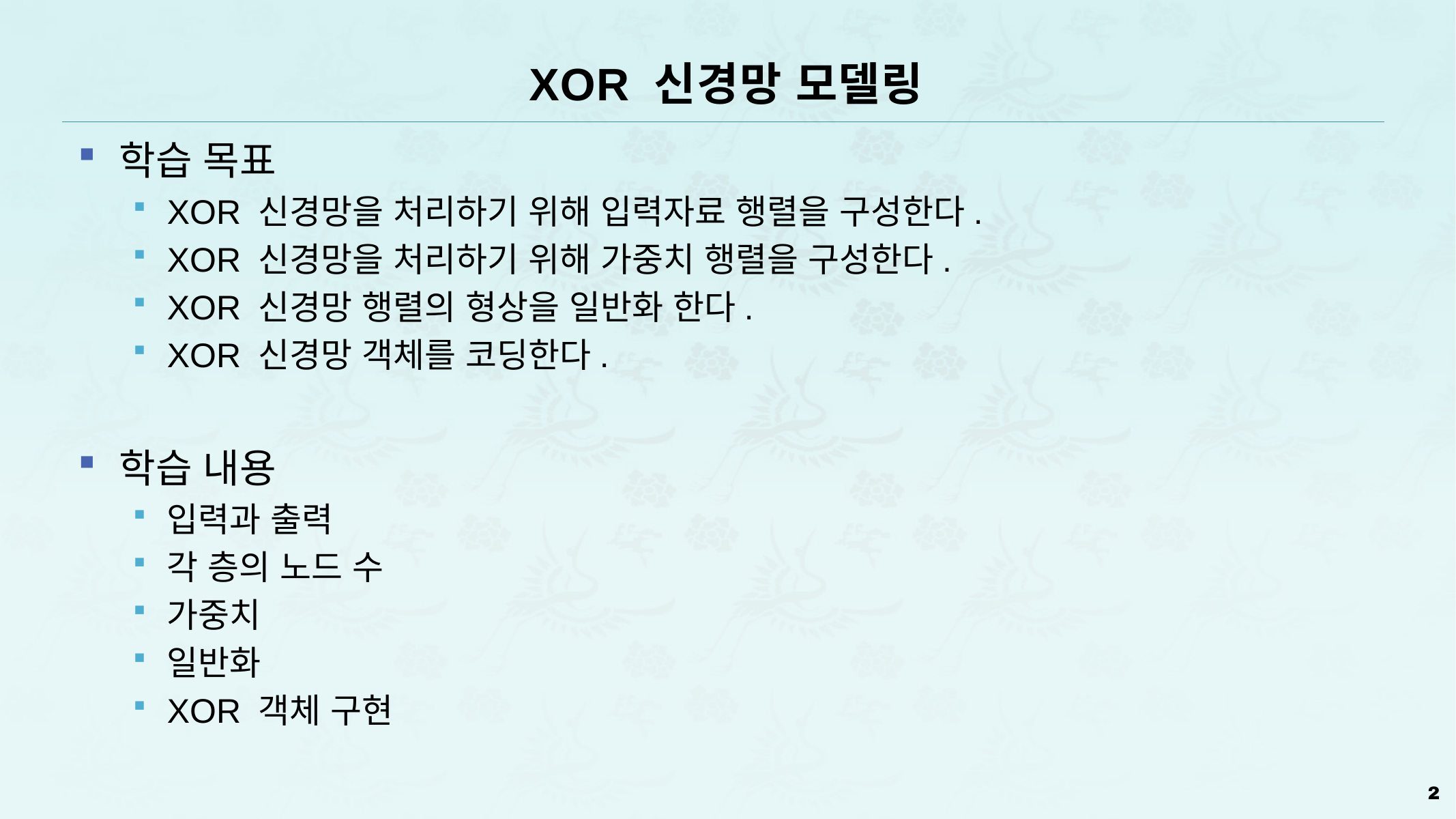

# XOR 신경망 모델링
학습 목표
XOR 신경망을 처리하기 위해 입력자료 행렬을 구성한다.
XOR 신경망을 처리하기 위해 가중치 행렬을 구성한다.
XOR 신경망 행렬의 형상을 일반화 한다.
XOR 신경망 객체를 코딩한다.

학습 내용
입력과 출력
각 층의 노드 수
가중치
일반화
XOR 객체 구현
2